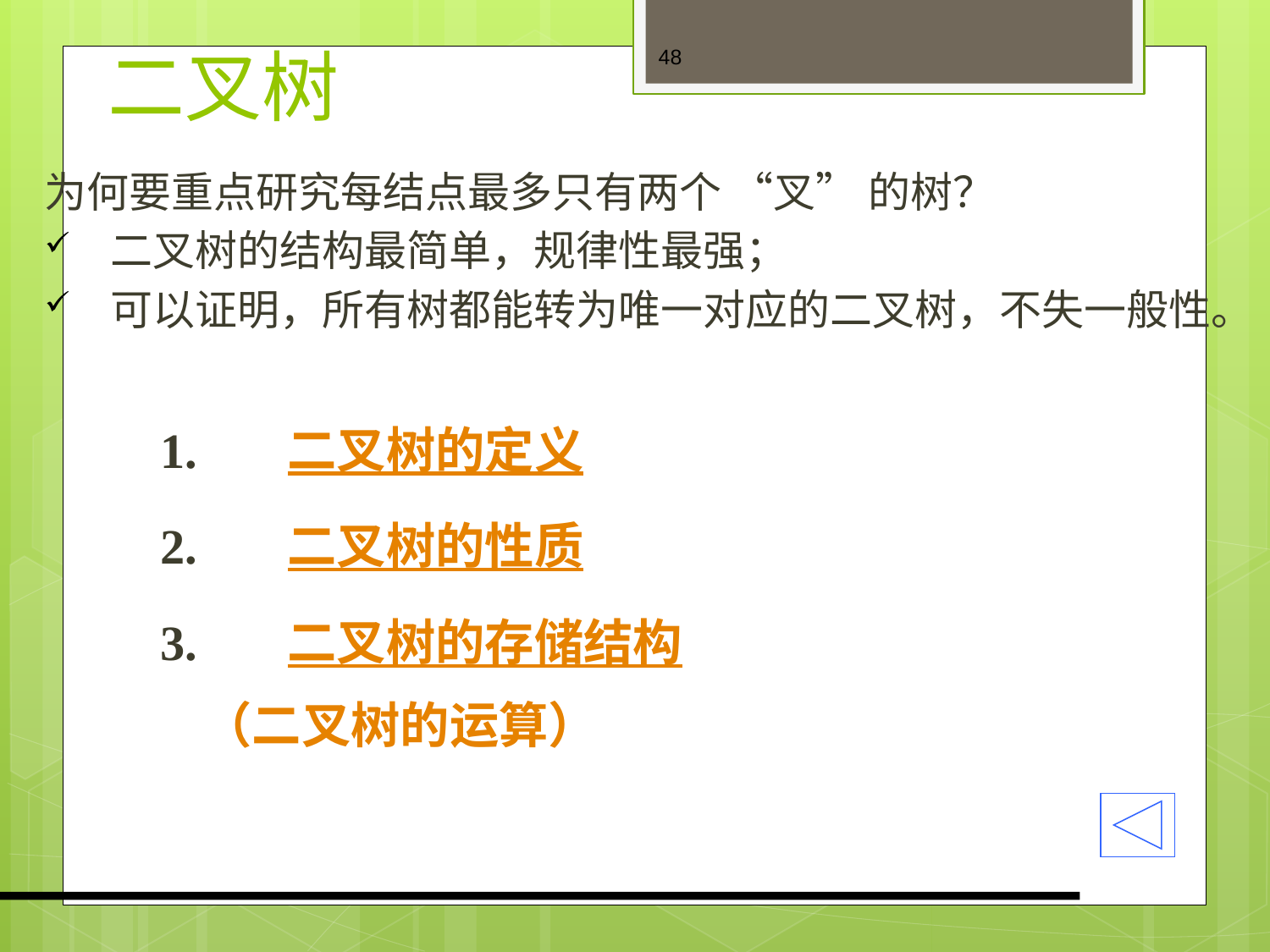

# 二叉树
为何要重点研究每结点最多只有两个 “叉” 的树？
二叉树的结构最简单，规律性最强；
可以证明，所有树都能转为唯一对应的二叉树，不失一般性。
1. 	二叉树的定义
2. 	二叉树的性质
3. 	二叉树的存储结构
（二叉树的运算）

48